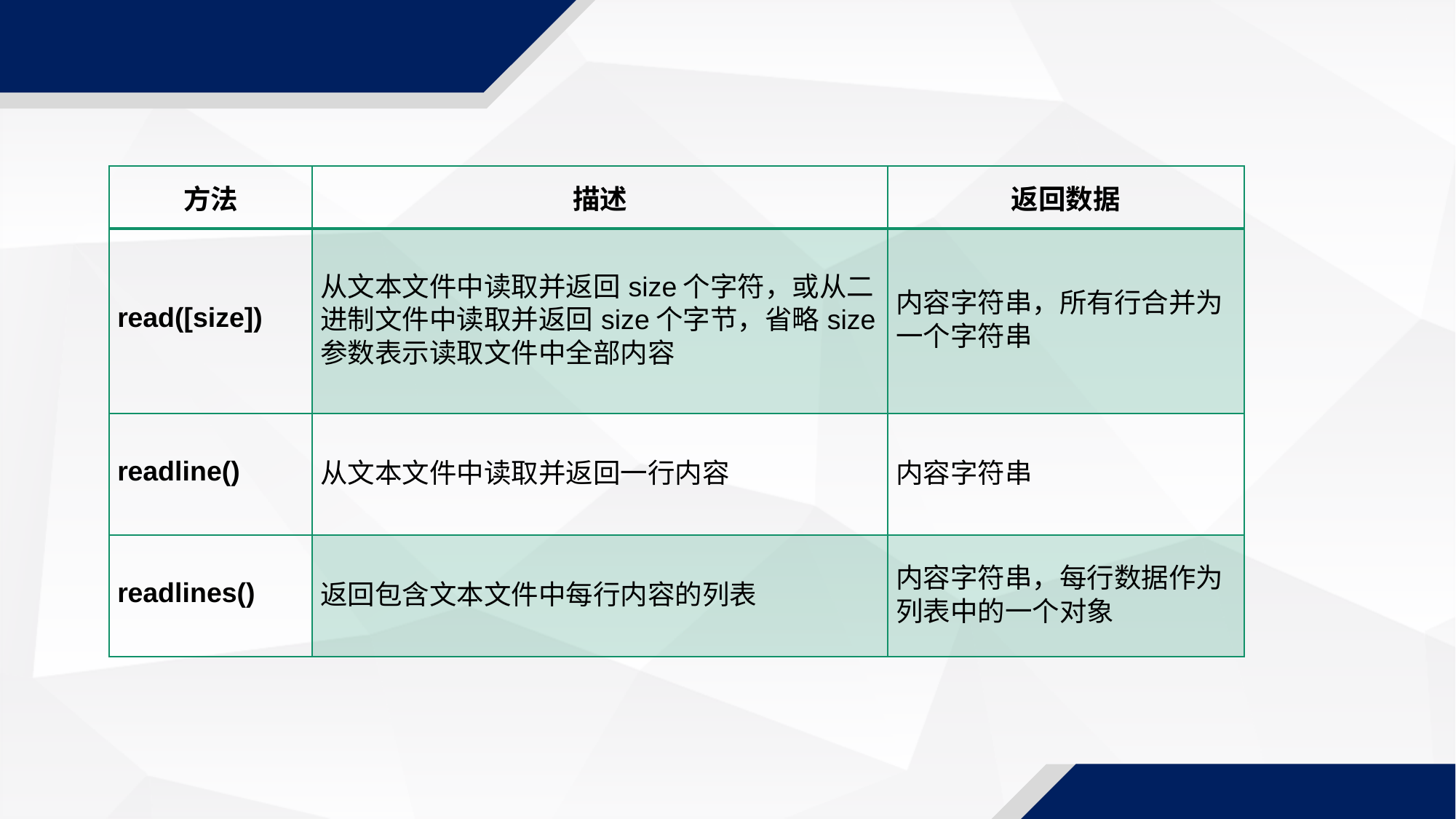

| 方法 | 描述 | 返回数据 |
| --- | --- | --- |
| read([size]) | 从文本文件中读取并返回size个字符，或从二进制文件中读取并返回size个字节，省略size参数表示读取文件中全部内容 | 内容字符串，所有行合并为一个字符串 |
| readline() | 从文本文件中读取并返回一行内容 | 内容字符串 |
| readlines() | 返回包含文本文件中每行内容的列表 | 内容字符串，每行数据作为列表中的一个对象 |